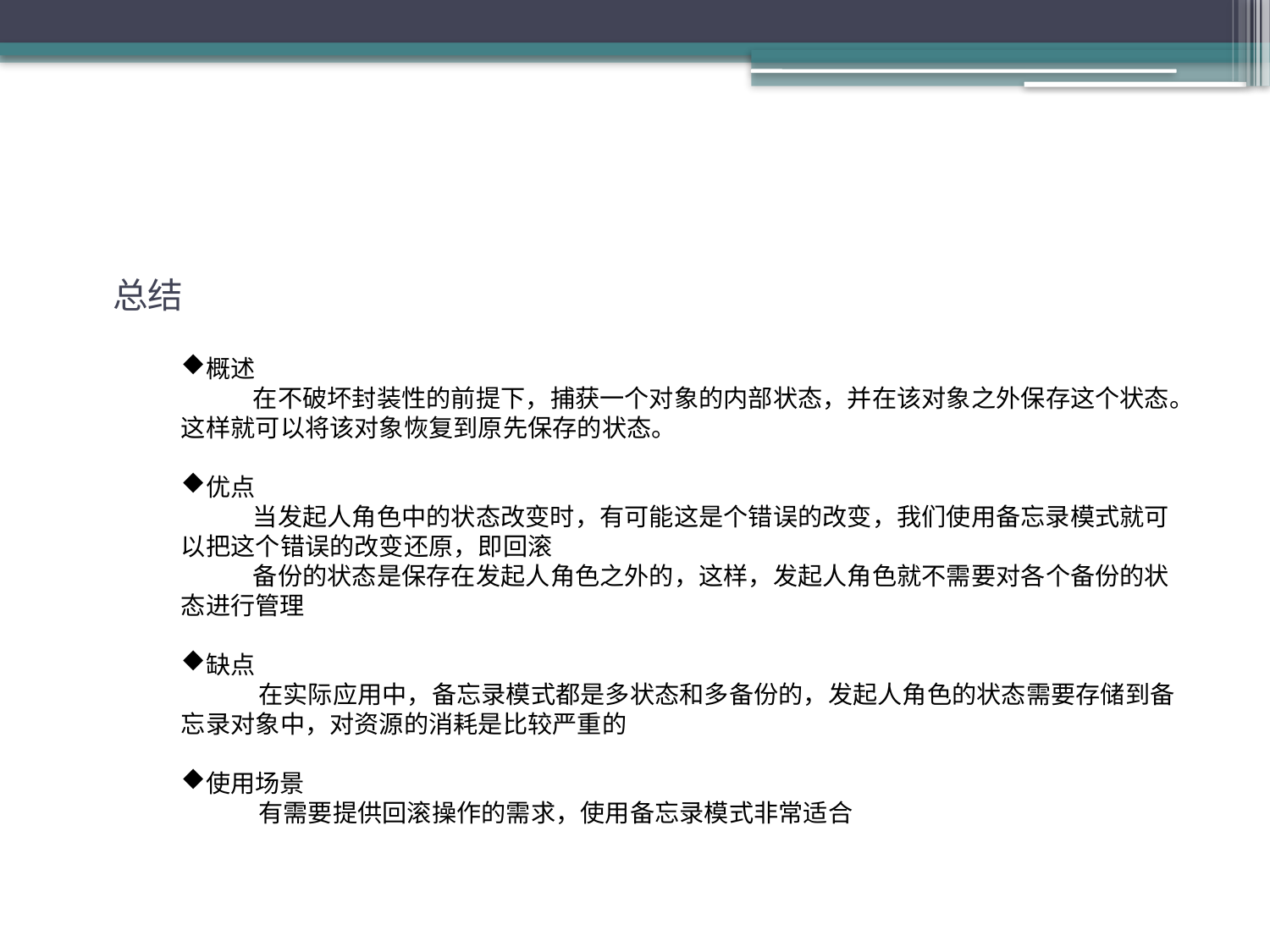

总结
概述
            在不破坏封装性的前提下，捕获一个对象的内部状态，并在该对象之外保存这个状态。这样就可以将该对象恢复到原先保存的状态。

优点
            当发起人角色中的状态改变时，有可能这是个错误的改变，我们使用备忘录模式就可以把这个错误的改变还原，即回滚
            备份的状态是保存在发起人角色之外的，这样，发起人角色就不需要对各个备份的状态进行管理

缺点
             在实际应用中，备忘录模式都是多状态和多备份的，发起人角色的状态需要存储到备忘录对象中，对资源的消耗是比较严重的

使用场景
             有需要提供回滚操作的需求，使用备忘录模式非常适合